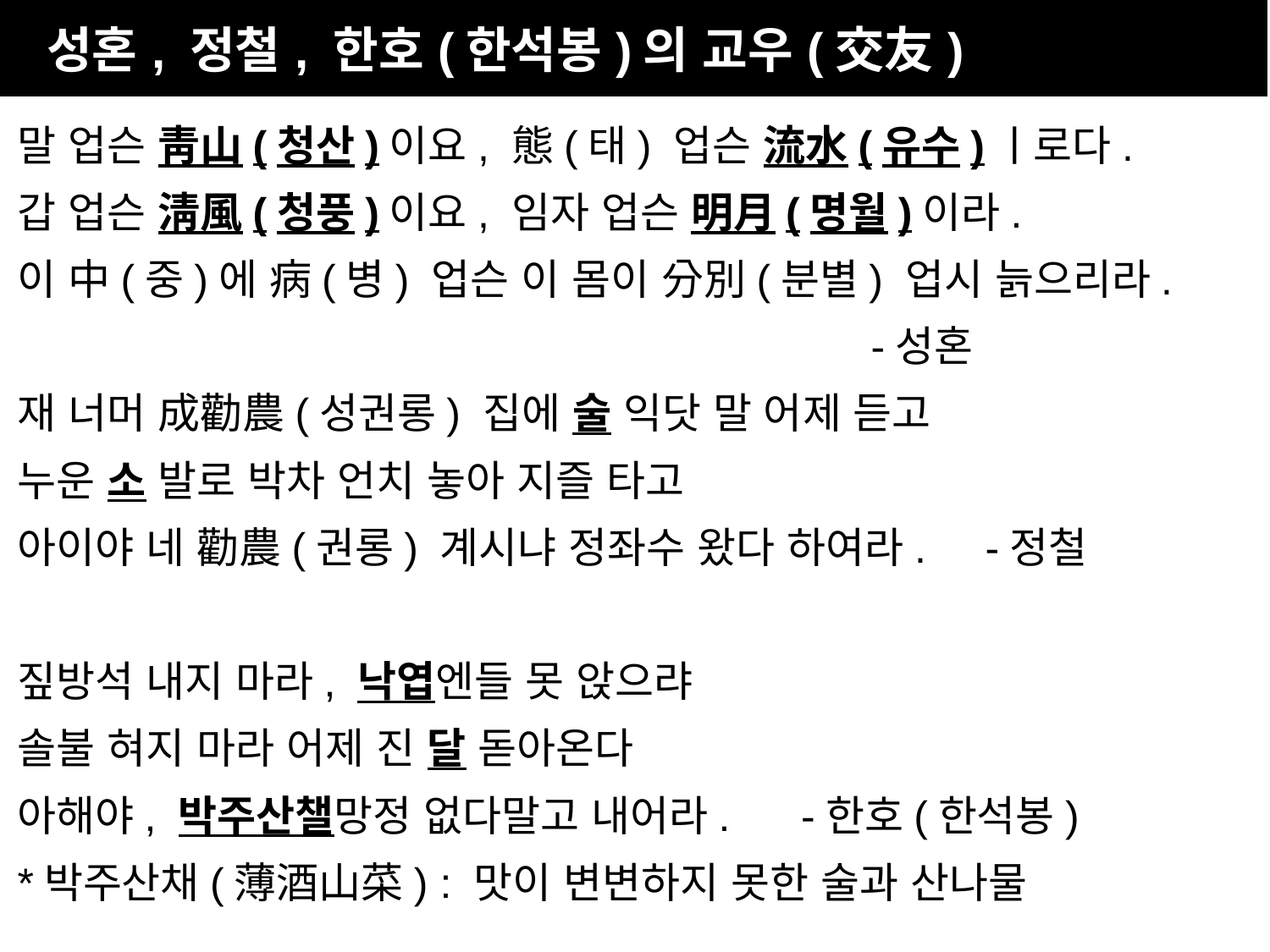

| 성혼, 정철, 한호(한석봉)의 교우(交友) |
| --- |
말 업슨 靑山(청산)이요, 態(태) 업슨 流水(유수)ㅣ로다.
갑 업슨 淸風(청풍)이요, 임자 업슨 明月(명월)이라.
이 中(중)에 病(병) 업슨 이 몸이 分別(분별) 업시 늙으리라.
                                                                        -성혼
재 너머 成勸農(성권롱) 집에 술 익닷 말 어제 듣고
누운 소 발로 박차 언치 놓아 지즐 타고
아이야 네 勸農(권롱) 계시냐 정좌수 왔다 하여라.     -정철

짚방석 내지 마라, 낙엽엔들 못 앉으랴
솔불 혀지 마라 어제 진 달 돋아온다
아해야, 박주산챌망정 없다말고 내어라.      -한호(한석봉)
*박주산채(薄酒山菜) : 맛이 변변하지 못한 술과 산나물